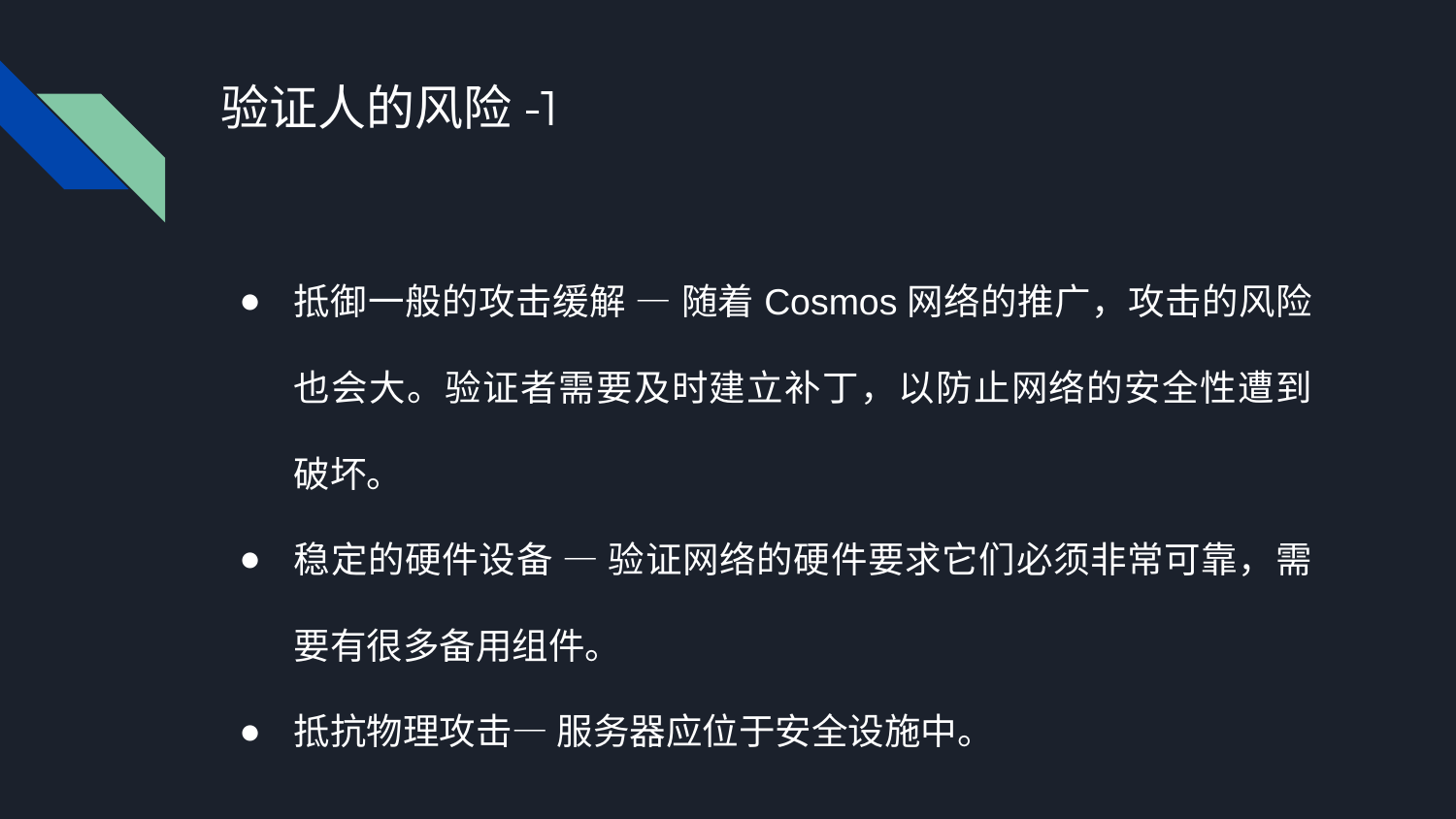

# 验证人的风险-1

抵御一般的攻击缓解 — 随着Cosmos网络的推广，攻击的风险也会大。验证者需要及时建立补丁，以防止网络的安全性遭到破坏。
稳定的硬件设备 — 验证网络的硬件要求它们必须非常可靠，需要有很多备用组件。
抵抗物理攻击— 服务器应位于安全设施中。